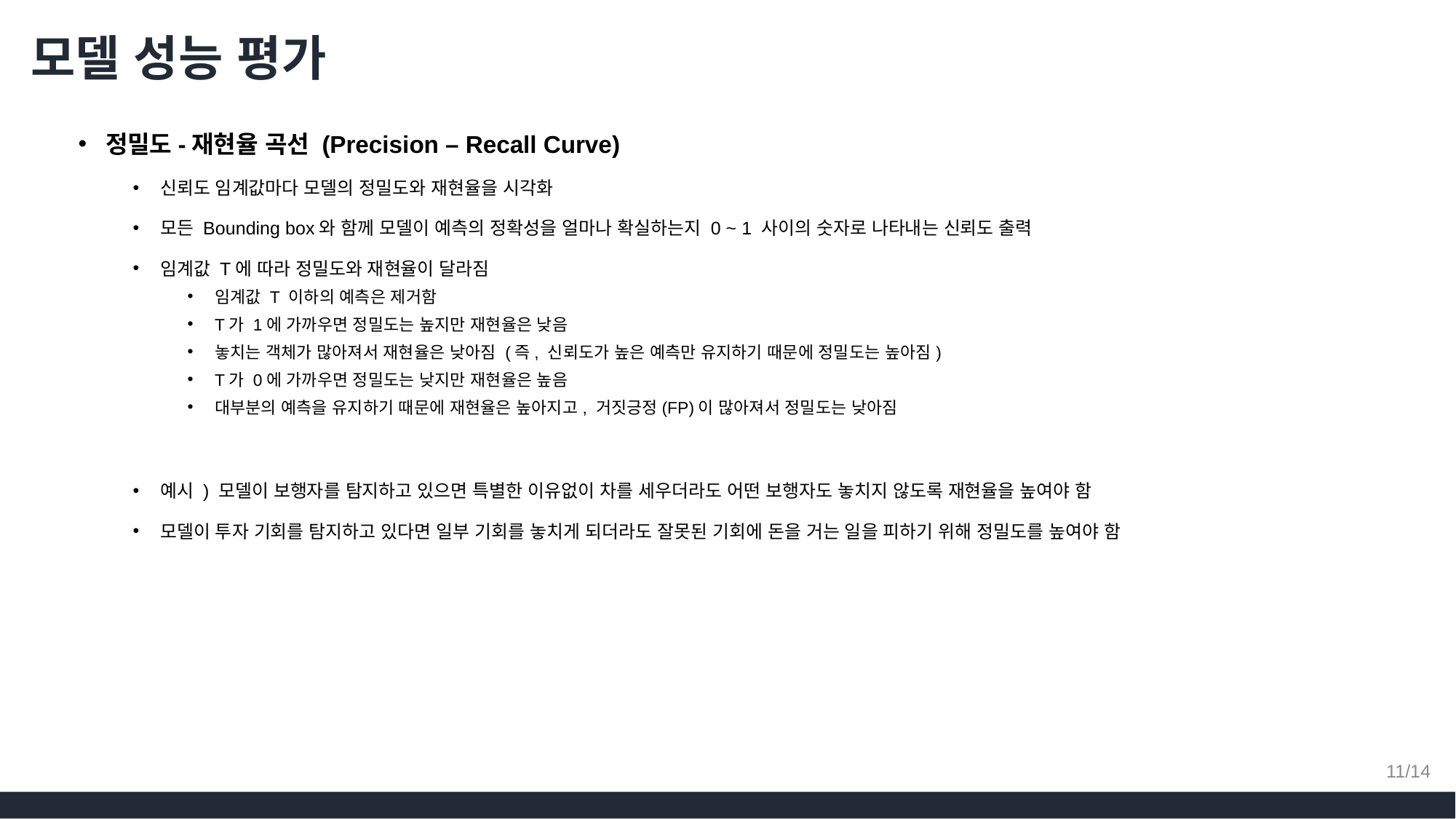

# 모델 성능 평가
정밀도-재현율 곡선 (Precision – Recall Curve)
신뢰도 임계값마다 모델의 정밀도와 재현율을 시각화
모든 Bounding box와 함께 모델이 예측의 정확성을 얼마나 확실하는지 0 ~ 1 사이의 숫자로 나타내는 신뢰도 출력
임계값 T에 따라 정밀도와 재현율이 달라짐
임계값 T 이하의 예측은 제거함
T가 1에 가까우면 정밀도는 높지만 재현율은 낮음
놓치는 객체가 많아져서 재현율은 낮아짐 (즉, 신뢰도가 높은 예측만 유지하기 때문에 정밀도는 높아짐)
T가 0에 가까우면 정밀도는 낮지만 재현율은 높음
대부분의 예측을 유지하기 때문에 재현율은 높아지고, 거짓긍정(FP)이 많아져서 정밀도는 낮아짐

예시 ) 모델이 보행자를 탐지하고 있으면 특별한 이유없이 차를 세우더라도 어떤 보행자도 놓치지 않도록 재현율을 높여야 함
모델이 투자 기회를 탐지하고 있다면 일부 기회를 놓치게 되더라도 잘못된 기회에 돈을 거는 일을 피하기 위해 정밀도를 높여야 함
11/14